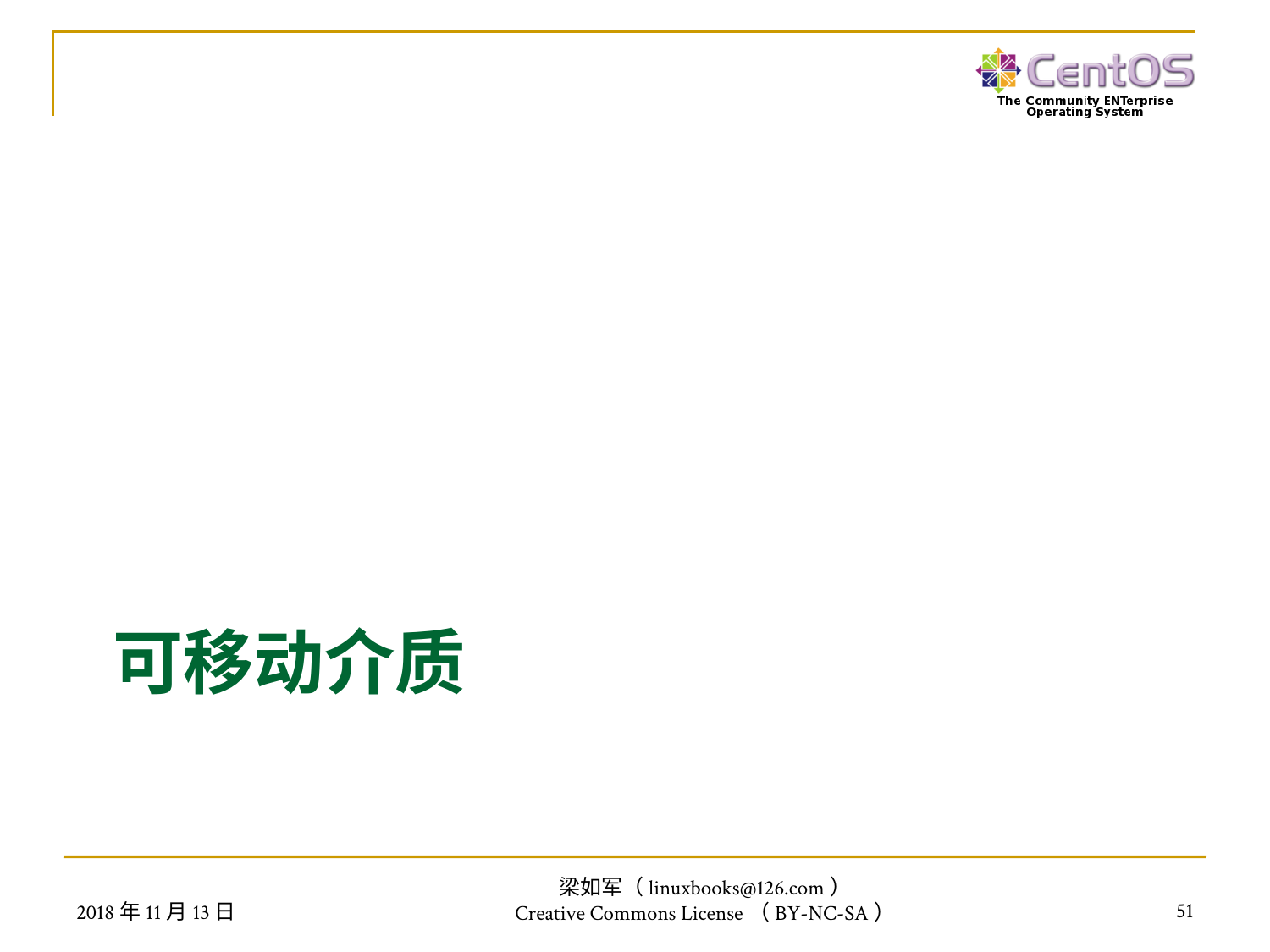

# 可移动介质
2018年11月13日
51
梁如军（linuxbooks@126.com）
Creative Commons License（BY-NC-SA）